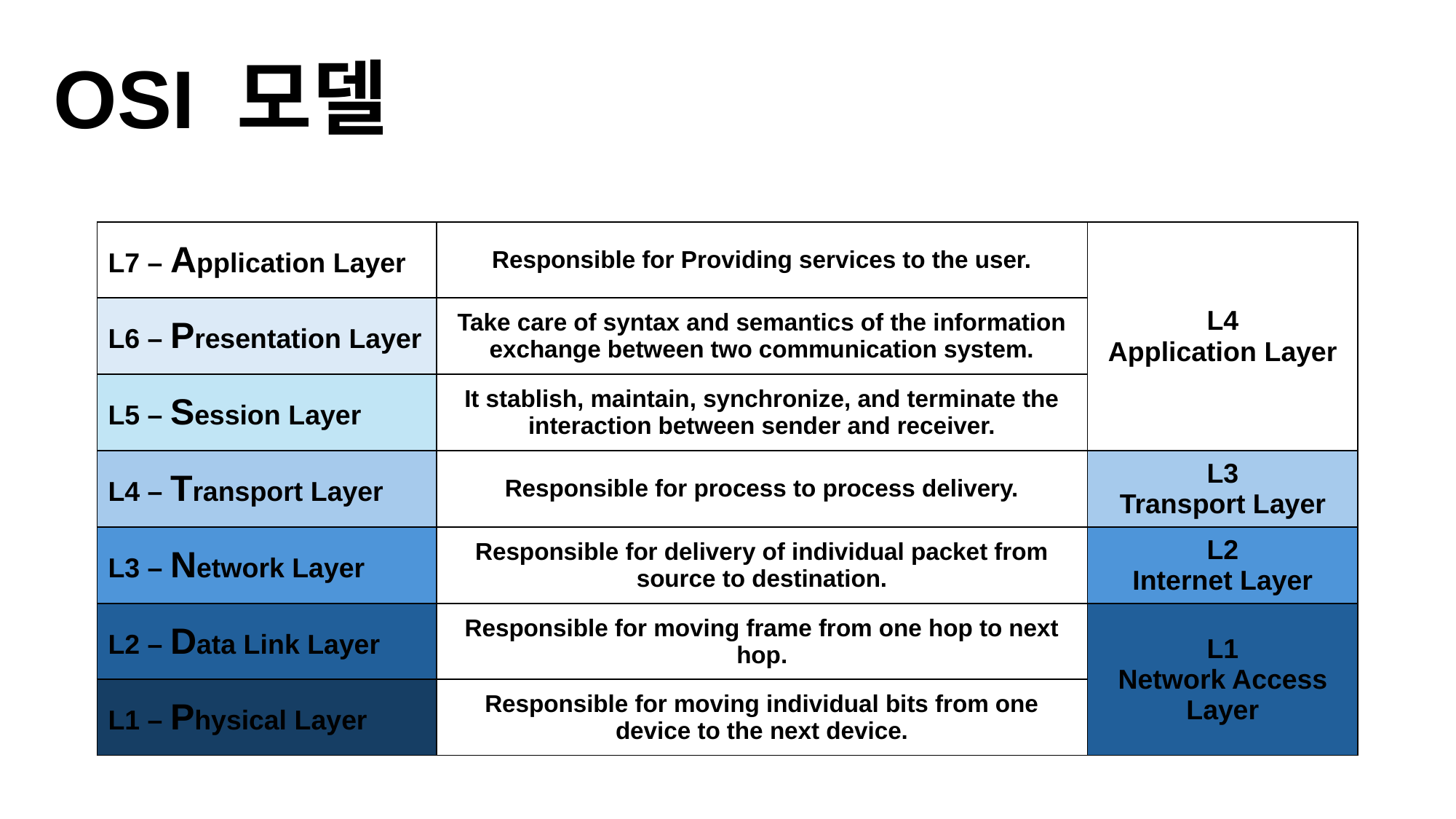

OSI 모델
| L7 – Application Layer | Responsible for Providing services to the user. | L4 Application Layer |
| --- | --- | --- |
| L6 – Presentation Layer | Take care of syntax and semantics of the information exchange between two communication system. |  |
| L5 – Session Layer | It stablish, maintain, synchronize, and terminate the interaction between sender and receiver. |  |
| L4 – Transport Layer | Responsible for process to process delivery. | L3 Transport Layer |
| L3 – Network Layer | Responsible for delivery of individual packet from source to destination. | L2 Internet Layer |
| L2 – Data Link Layer | Responsible for moving frame from one hop to next hop. | L1 Network Access Layer |
| L1 – Physical Layer | Responsible for moving individual bits from one device to the next device. |  |